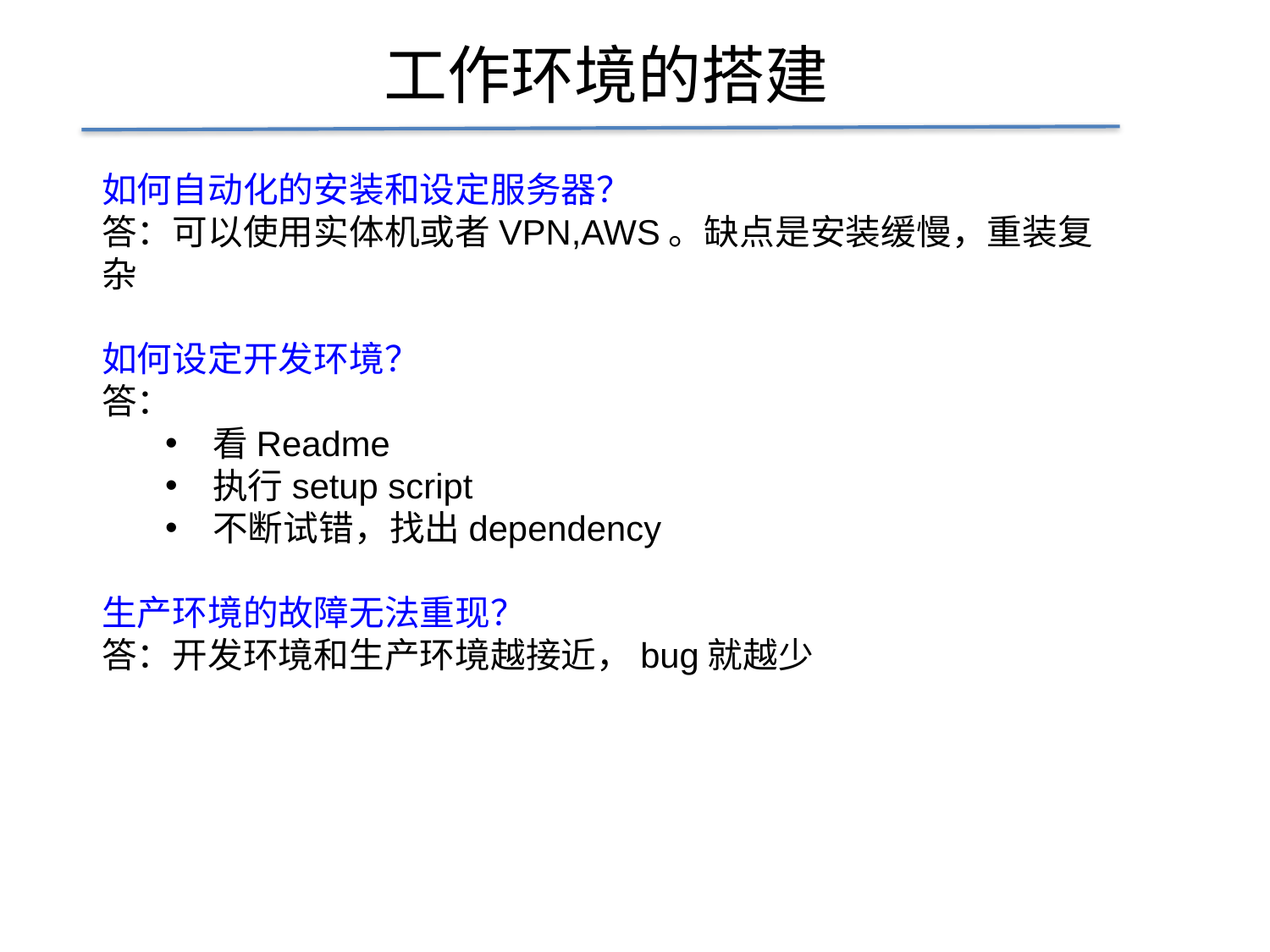

工作环境的搭建
如何自动化的安装和设定服务器？
答：可以使用实体机或者VPN,AWS。缺点是安装缓慢，重装复杂

如何设定开发环境？
答：
看Readme
执行setup script
不断试错，找出dependency

生产环境的故障无法重现？
答：开发环境和生产环境越接近，bug就越少